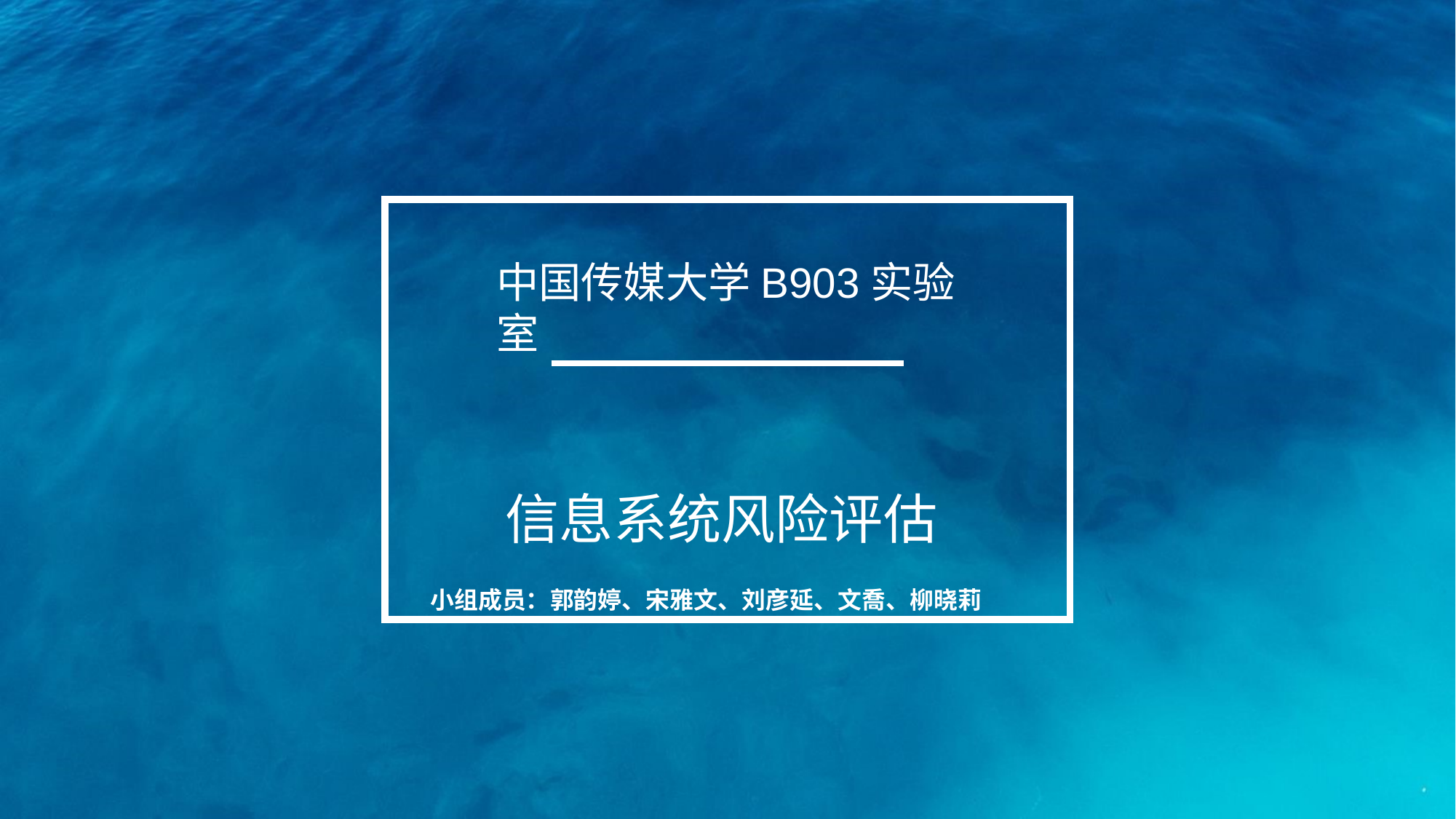

中国传媒大学B903实验室

# 信息系统风险评估

小组成员：郭韵婷、宋雅文、刘彦延、文喬、柳晓莉